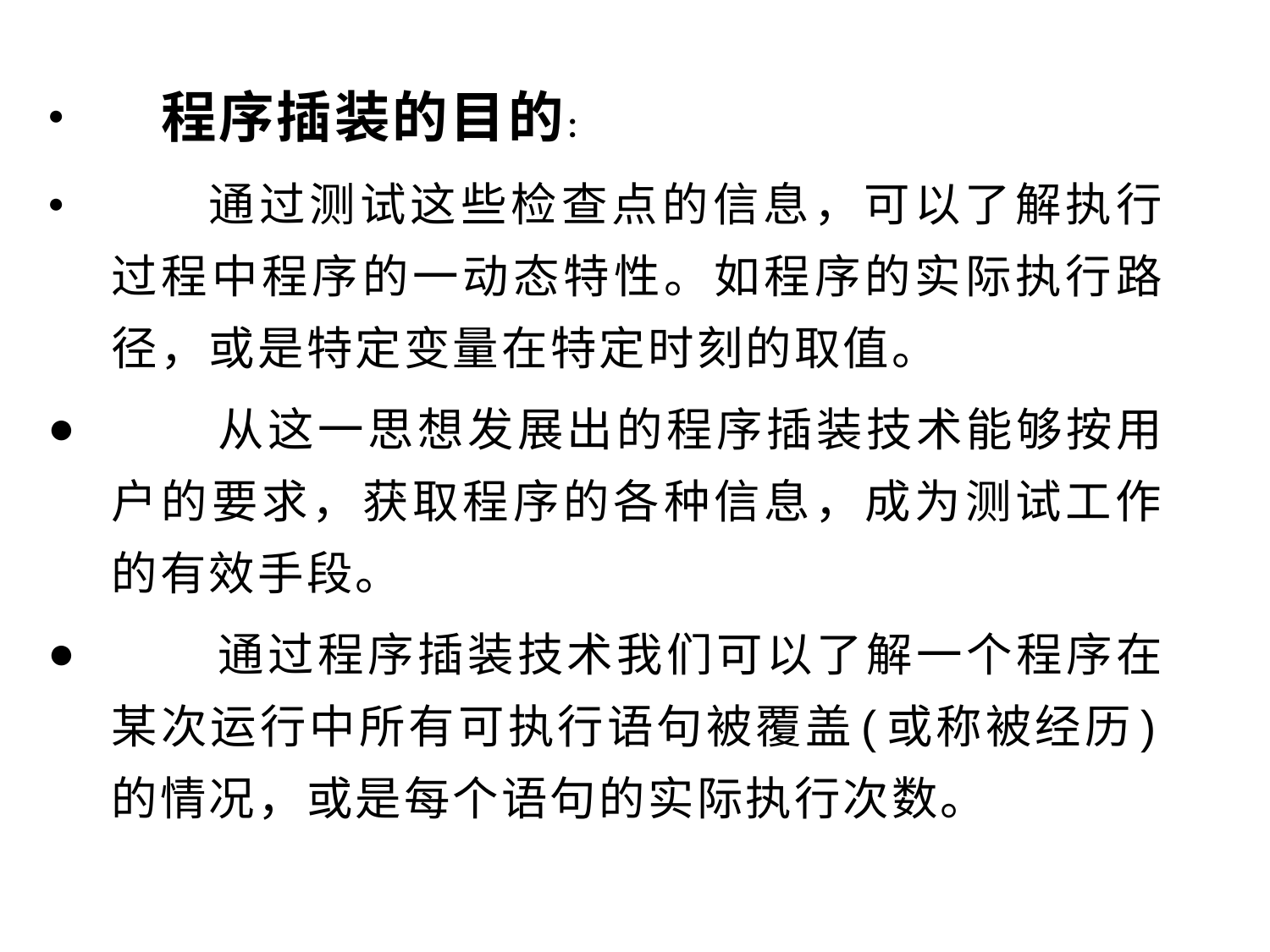

程序插装的目的：
		通过测试这些检查点的信息，可以了解执行过程中程序的一动态特性。如程序的实际执行路径，或是特定变量在特定时刻的取值。
       从这一思想发展出的程序插装技术能够按用户的要求，获取程序的各种信息，成为测试工作的有效手段。
       通过程序插装技术我们可以了解一个程序在某次运行中所有可执行语句被覆盖(或称被经历)的情况，或是每个语句的实际执行次数。